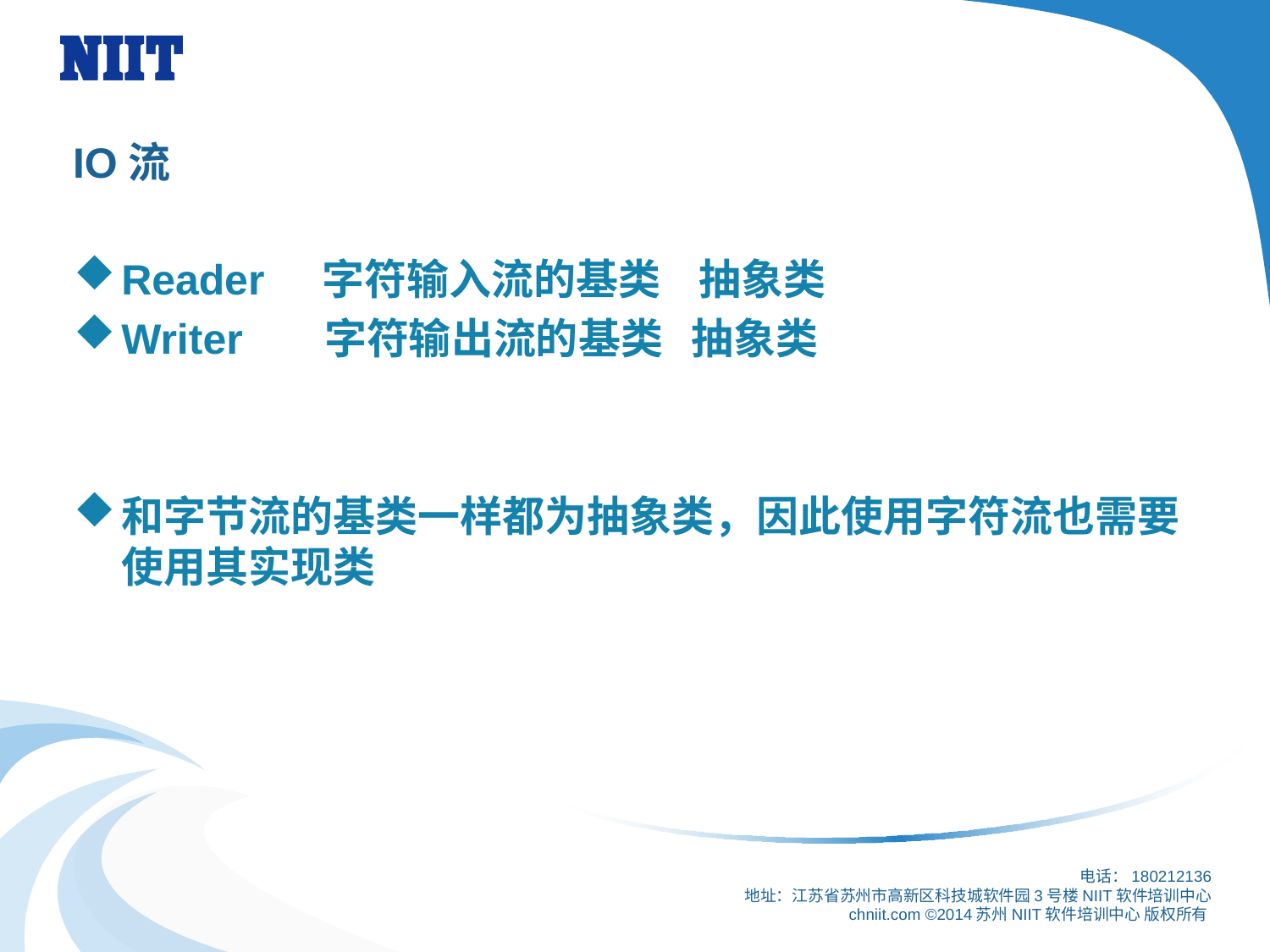

# IO流
Reader    字符输入流的基类    抽象类
Writer      字符输出流的基类   抽象类

和字节流的基类一样都为抽象类，因此使用字符流也需要使用其实现类